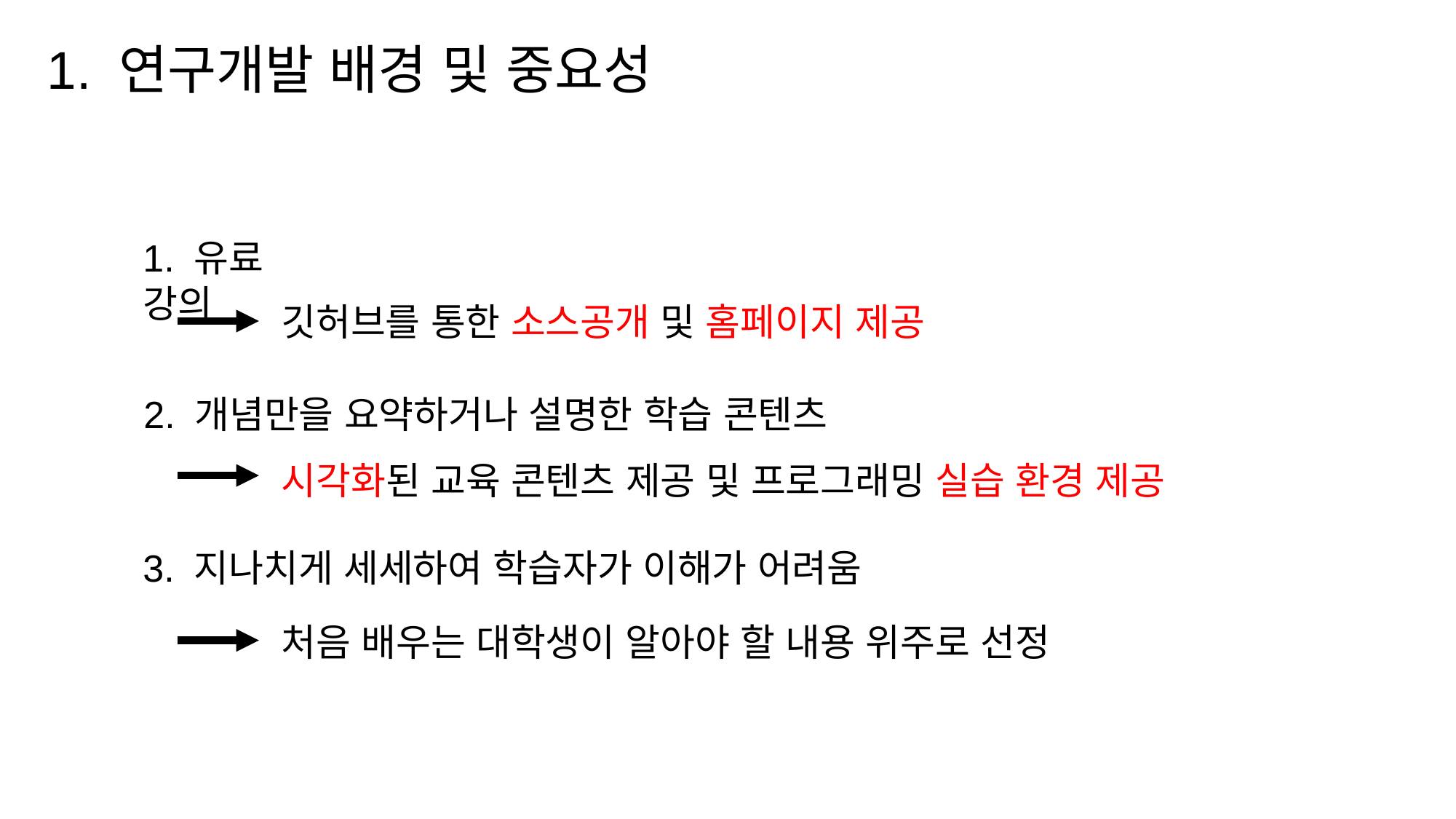

1. 연구개발 배경 및 중요성
1. 유료 강의
깃허브를 통한 소스공개 및 홈페이지 제공
2. 개념만을 요약하거나 설명한 학습 콘텐츠
시각화된 교육 콘텐츠 제공 및 프로그래밍 실습 환경 제공
3. 지나치게 세세하여 학습자가 이해가 어려움
처음 배우는 대학생이 알아야 할 내용 위주로 선정